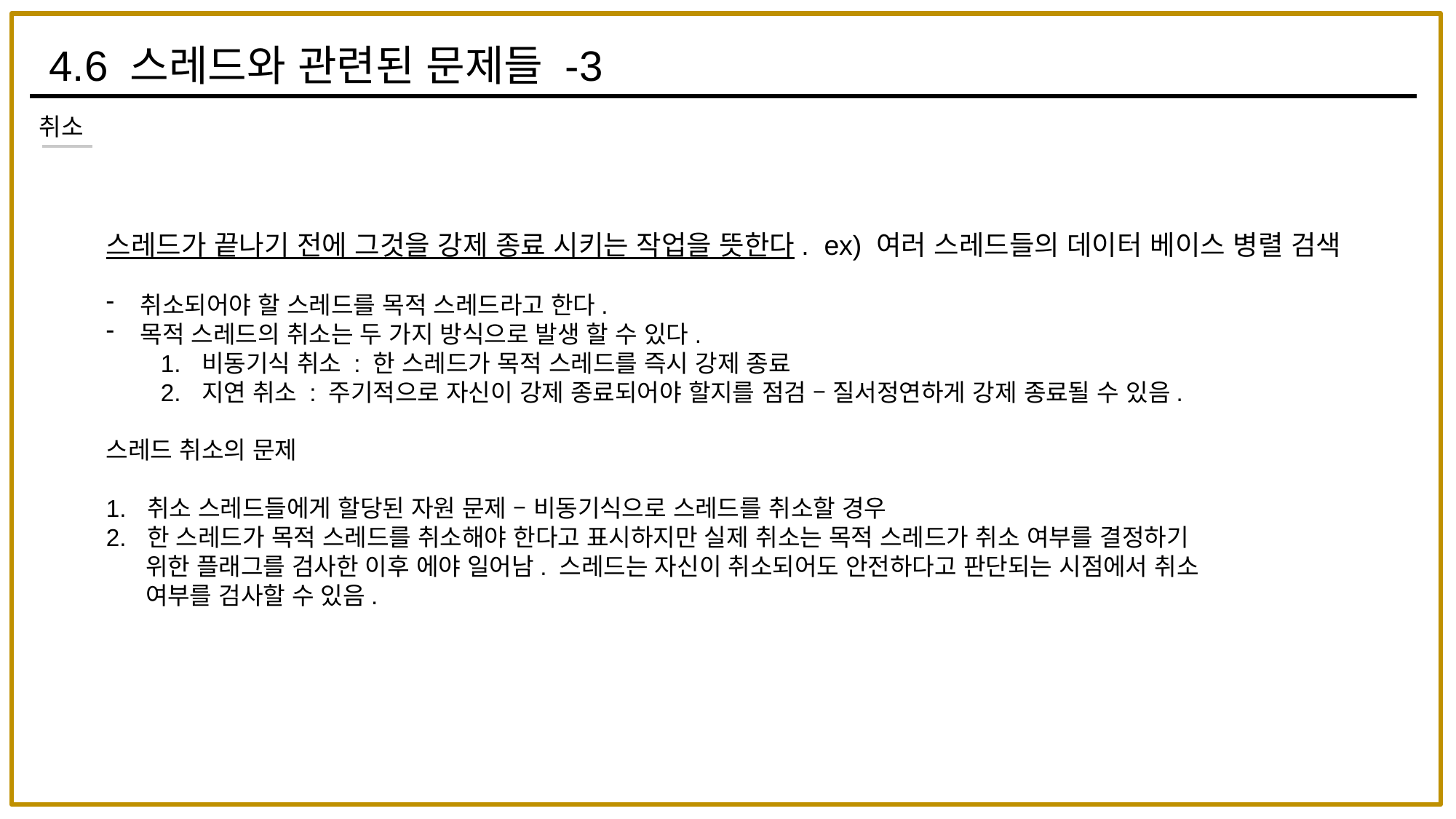

4.6 스레드와 관련된 문제들 -3
취소
스레드가 끝나기 전에 그것을 강제 종료 시키는 작업을 뜻한다.  ex) 여러 스레드들의 데이터 베이스 병렬 검색

취소되어야 할 스레드를 목적 스레드라고 한다.
목적 스레드의 취소는 두 가지 방식으로 발생 할 수 있다.
비동기식 취소 : 한 스레드가 목적 스레드를 즉시 강제 종료
지연 취소 : 주기적으로 자신이 강제 종료되어야 할지를 점검 – 질서정연하게 강제 종료될 수 있음.

스레드 취소의 문제

취소 스레드들에게 할당된 자원 문제 – 비동기식으로 스레드를 취소할 경우
한 스레드가 목적 스레드를 취소해야 한다고 표시하지만 실제 취소는 목적 스레드가 취소 여부를 결정하기
     위한 플래그를 검사한 이후 에야 일어남. 스레드는 자신이 취소되어도 안전하다고 판단되는 시점에서 취소
     여부를 검사할 수 있음.